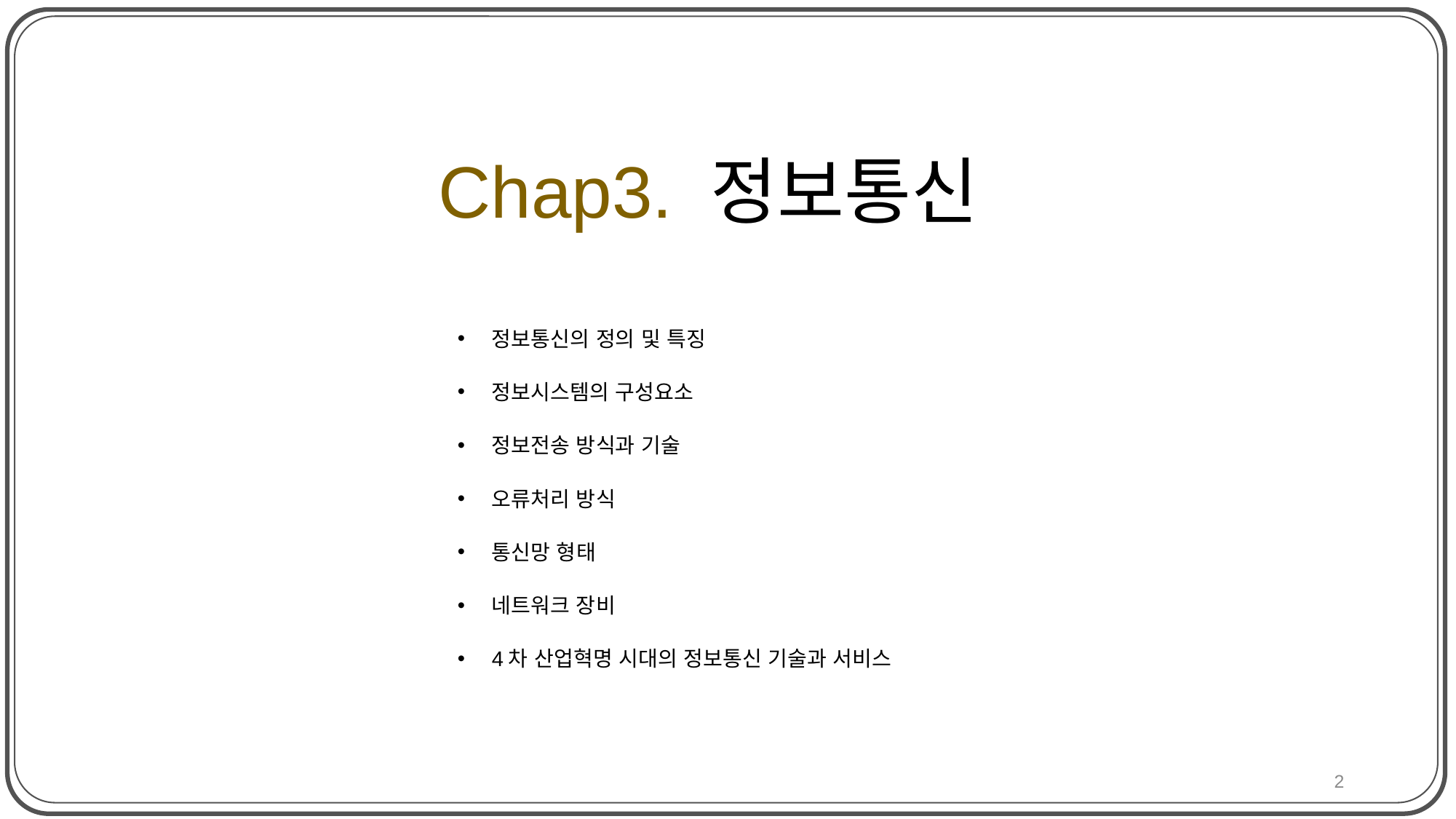

# Chap3. 정보통신
정보통신의 정의 및 특징
정보시스템의 구성요소
정보전송 방식과 기술
오류처리 방식
통신망 형태
네트워크 장비
4차 산업혁명 시대의 정보통신 기술과 서비스
2